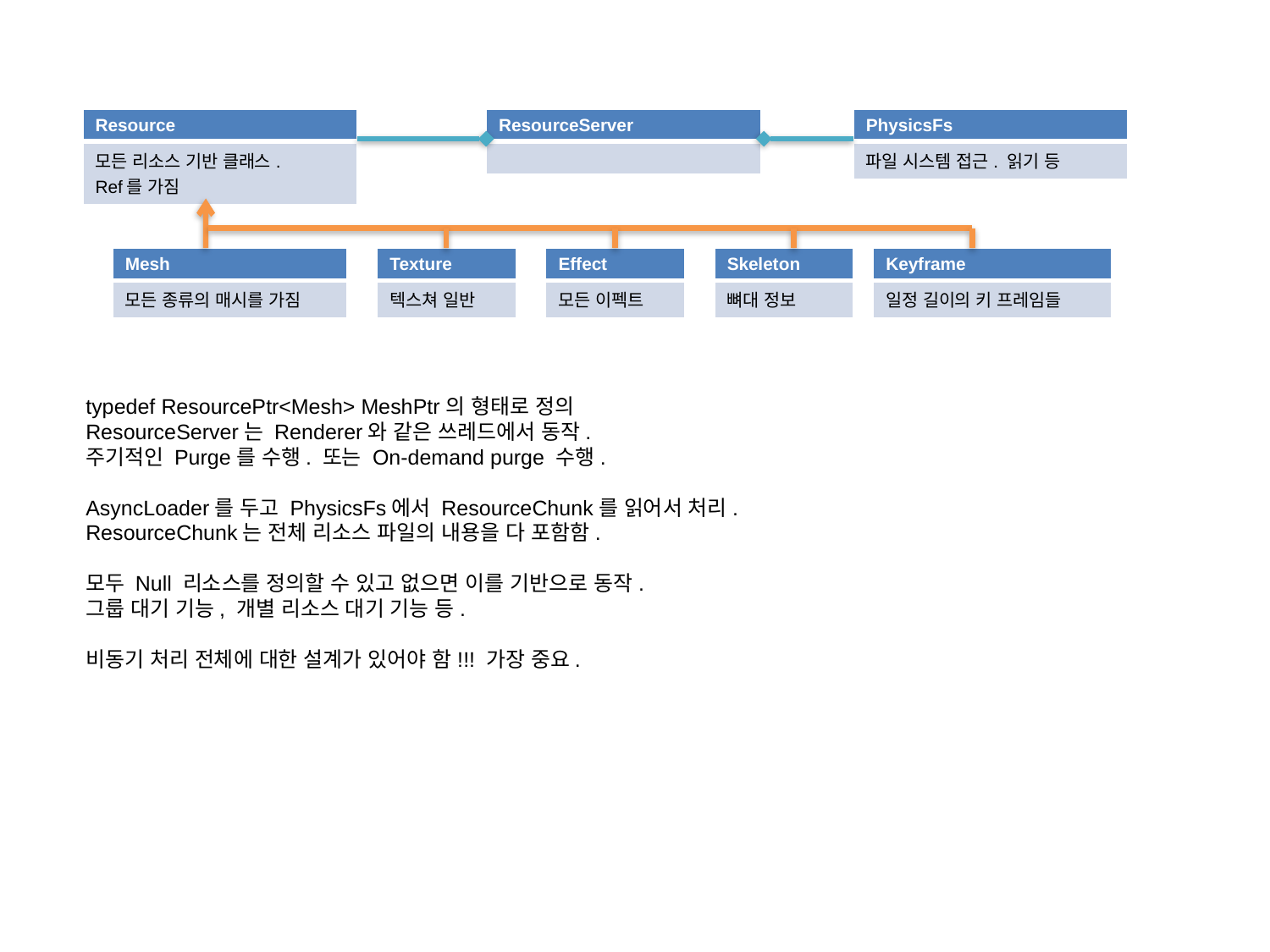

| Resource |
| --- |
| 모든 리소스 기반 클래스. Ref를 가짐 |
| ResourceServer |
| --- |
|  |
| PhysicsFs |
| --- |
| 파일 시스템 접근. 읽기 등 |
| Mesh |
| --- |
| 모든 종류의 매시를 가짐 |
| Texture |
| --- |
| 텍스쳐 일반 |
| Effect |
| --- |
| 모든 이펙트 |
| Skeleton |
| --- |
| 뼈대 정보 |
| Keyframe |
| --- |
| 일정 길이의 키 프레임들 |
typedef ResourcePtr<Mesh> MeshPtr의 형태로 정의
ResourceServer는 Renderer와 같은 쓰레드에서 동작.
주기적인 Purge를 수행. 또는 On-demand purge 수행.

AsyncLoader를 두고 PhysicsFs에서 ResourceChunk를 읽어서 처리.
ResourceChunk는 전체 리소스 파일의 내용을 다 포함함.

모두 Null 리소스를 정의할 수 있고 없으면 이를 기반으로 동작.
그룹 대기 기능, 개별 리소스 대기 기능 등.

비동기 처리 전체에 대한 설계가 있어야 함!!! 가장 중요.